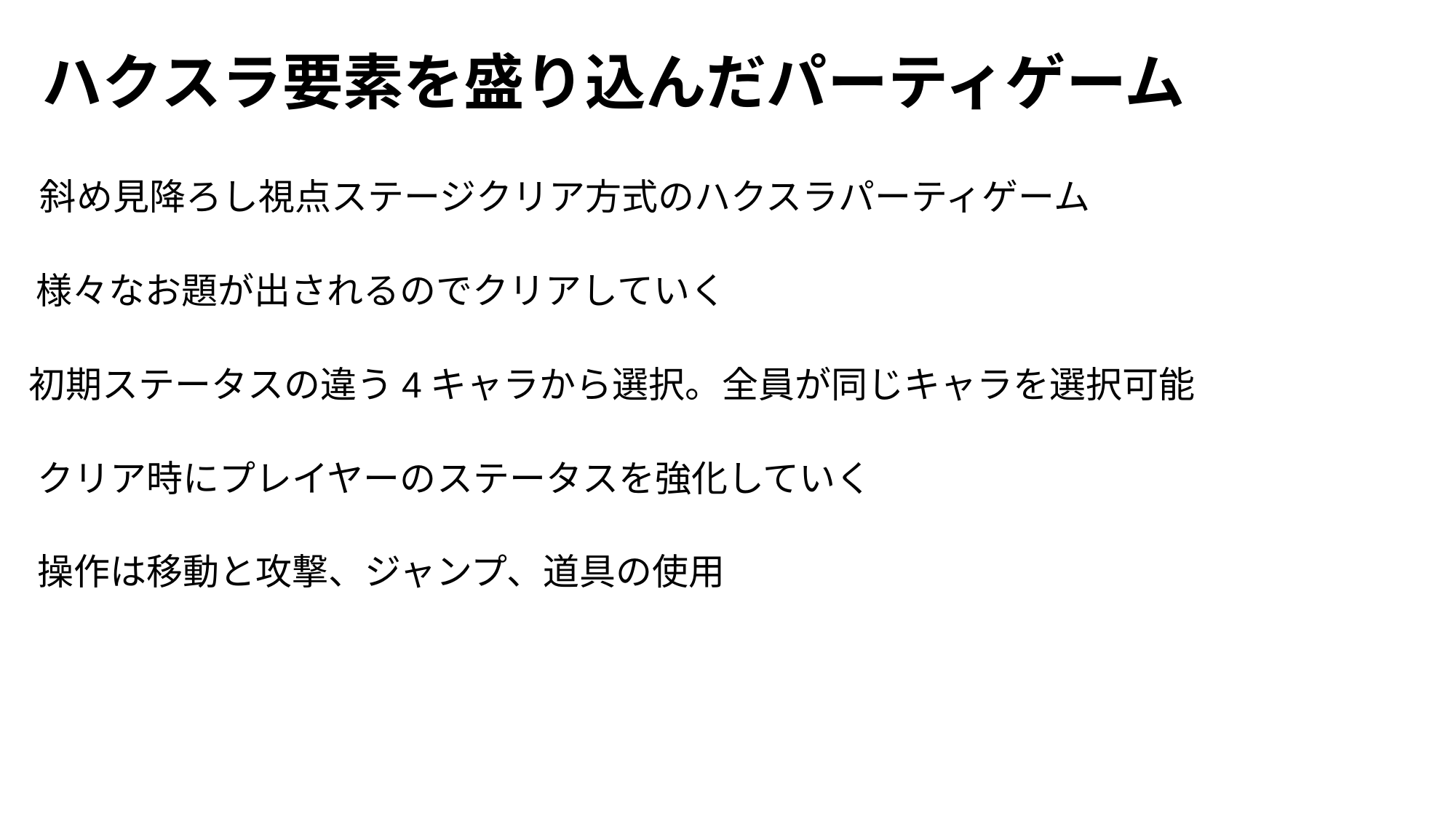

ハクスラ要素を盛り込んだパーティゲーム
斜め見降ろし視点ステージクリア方式のハクスラパーティゲーム
様々なお題が出されるのでクリアしていく
初期ステータスの違う4キャラから選択。全員が同じキャラを選択可能
クリア時にプレイヤーのステータスを強化していく
操作は移動と攻撃、ジャンプ、道具の使用